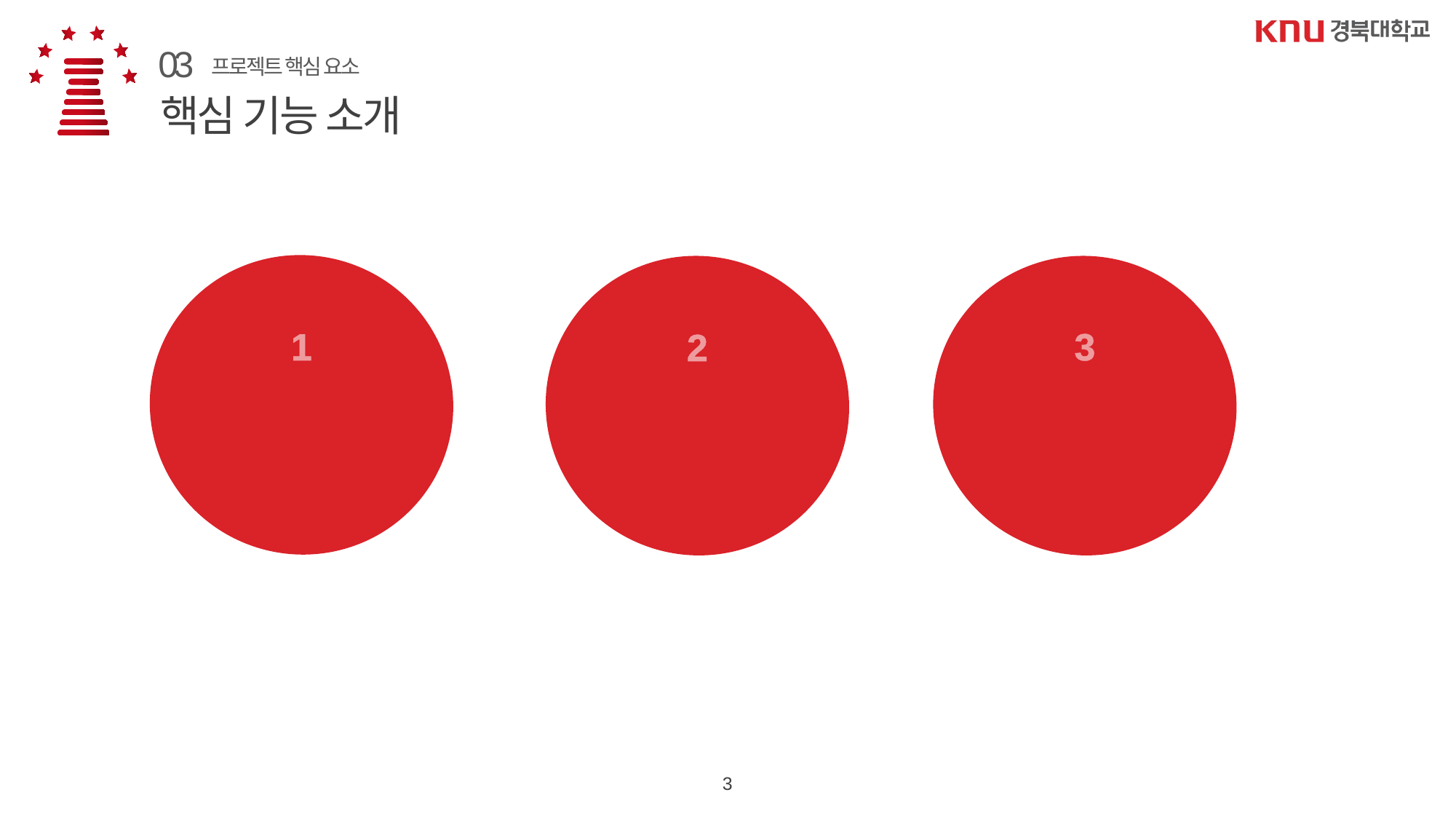

03
프로젝트 핵심 요소
핵심 기능 소개
단에 어울리는 소제목을 적어주세요

1

2

3
3